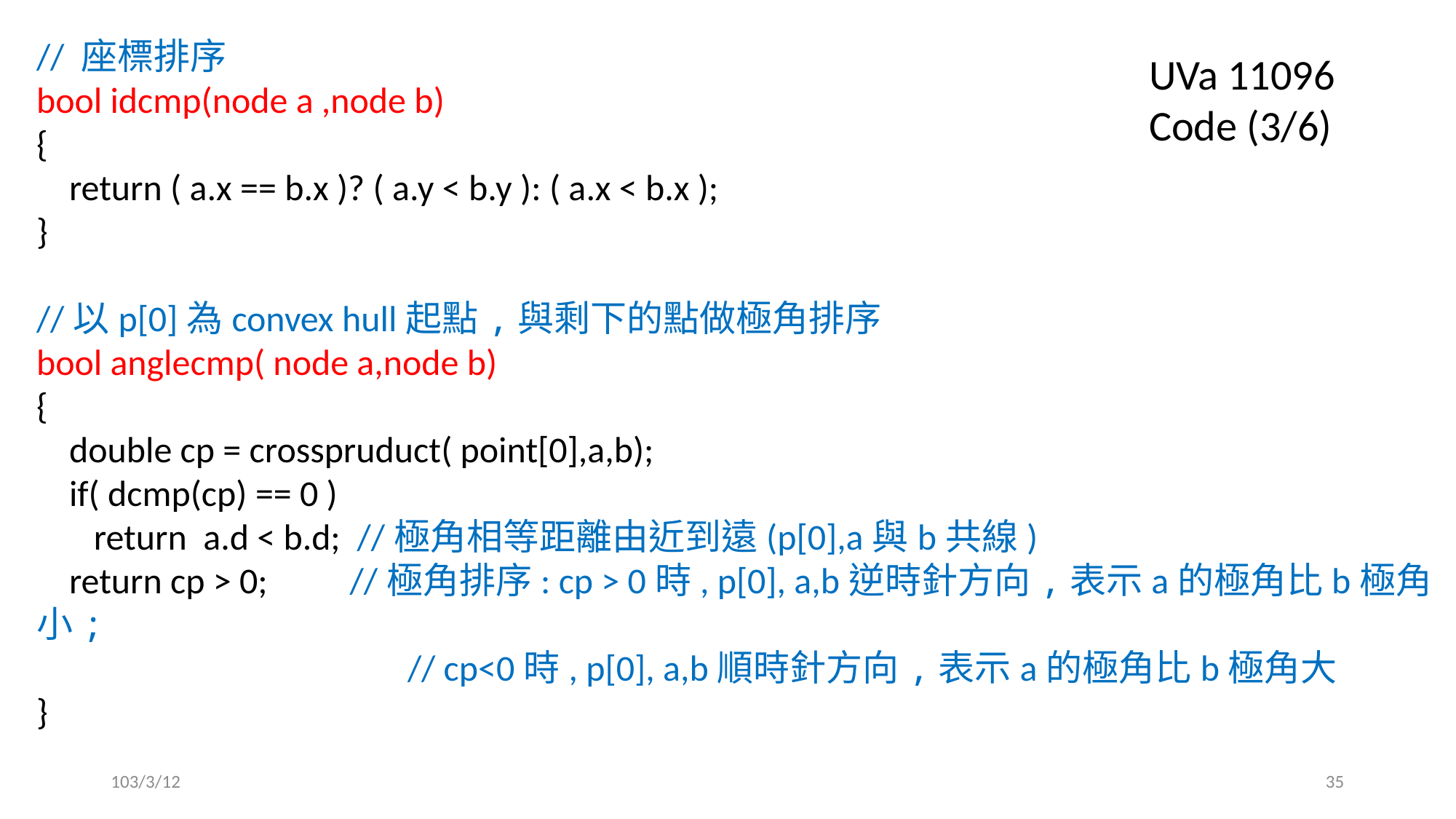

// 座標排序
bool idcmp(node a ,node b)
{
    return ( a.x == b.x )? ( a.y < b.y ): ( a.x < b.x );
}

//以p[0]為convex hull起點,與剩下的點做極角排序
bool anglecmp( node a,node b)
{
    double cp = crosspruduct( point[0],a,b);
    if( dcmp(cp) == 0 )
       return  a.d < b.d;  //極角相等距離由近到遠(p[0],a與b共線)
    return cp > 0;          //極角排序: cp > 0時, p[0], a,b逆時針方向,表示a的極角比b極角小;
                 // cp<0時, p[0], a,b順時針方向,表示a的極角比b極角大
}
UVa 11096 Code (3/6)
103/3/12

35